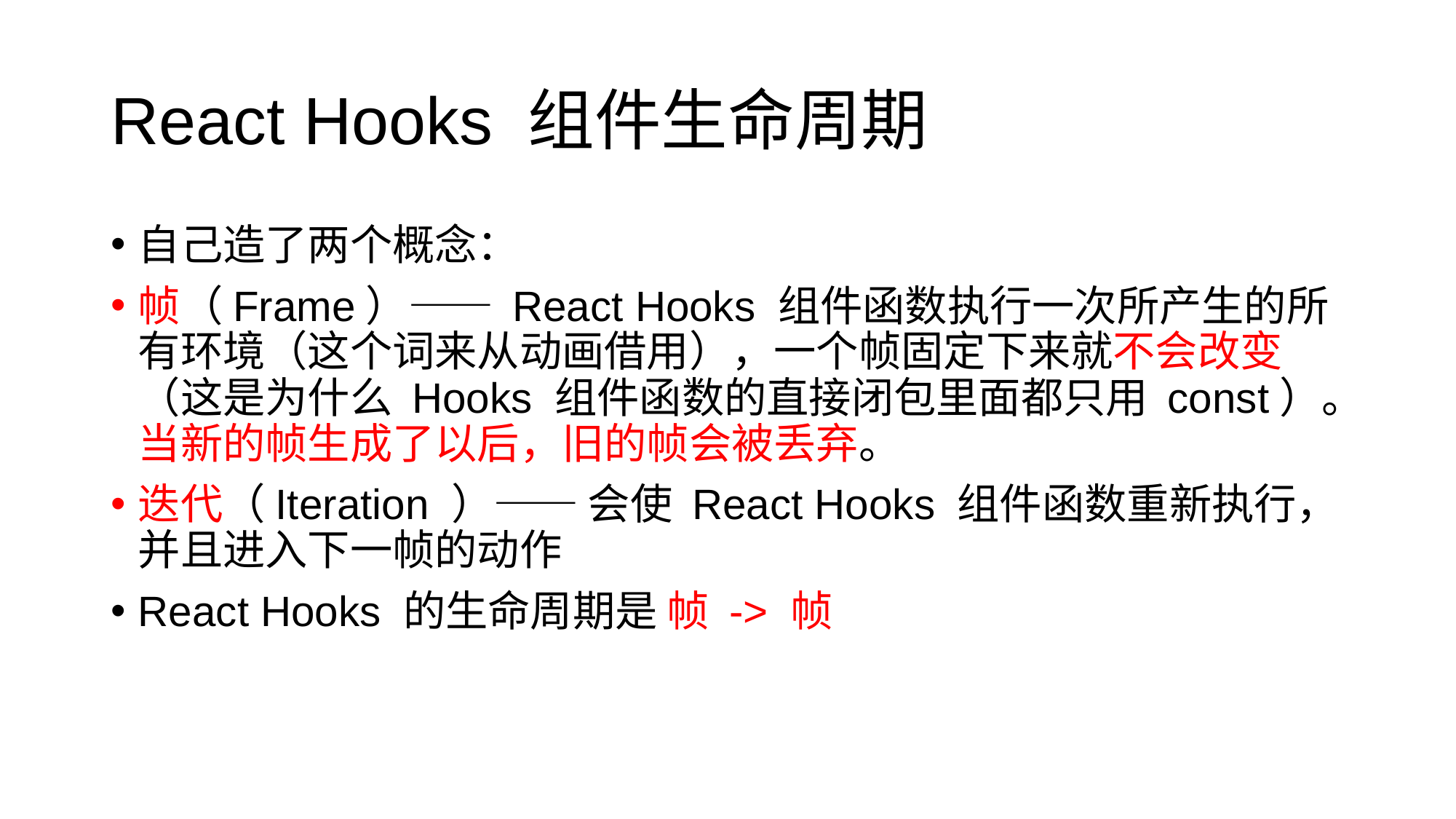

# React Hooks 组件生命周期
自己造了两个概念：
帧（Frame）—— React Hooks 组件函数执行一次所产生的所有环境（这个词来从动画借用），一个帧固定下来就不会改变（这是为什么 Hooks 组件函数的直接闭包里面都只用 const）。当新的帧生成了以后，旧的帧会被丢弃。
迭代（Iteration ）—— 会使 React Hooks 组件函数重新执行，并且进入下一帧的动作
React Hooks 的生命周期是 帧 -> 帧